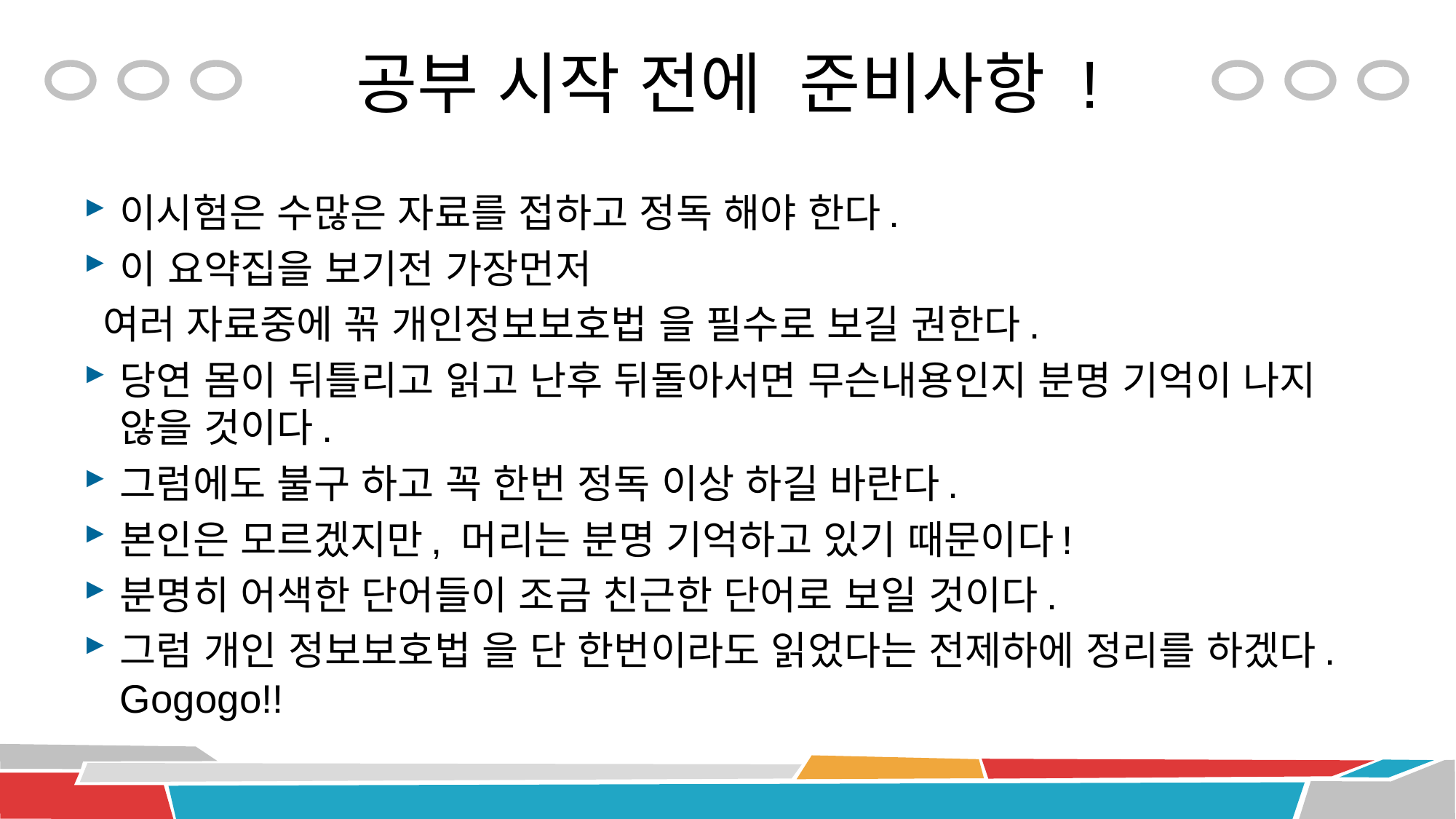

# 공부 시작 전에  준비사항 !
이시험은 수많은 자료를 접하고 정독 해야 한다.
이 요약집을 보기전 가장먼저
 여러 자료중에 꼮 개인정보보호법 을 필수로 보길 권한다.
당연 몸이 뒤틀리고 읽고 난후 뒤돌아서면 무슨내용인지 분명 기억이 나지 않을 것이다.
그럼에도 불구 하고 꼭 한번 정독 이상 하길 바란다.
본인은 모르겠지만, 머리는 분명 기억하고 있기 때문이다!
분명히 어색한 단어들이 조금 친근한 단어로 보일 것이다.
그럼 개인 정보보호법 을 단 한번이라도 읽었다는 전제하에 정리를 하겠다.  Gogogo!!